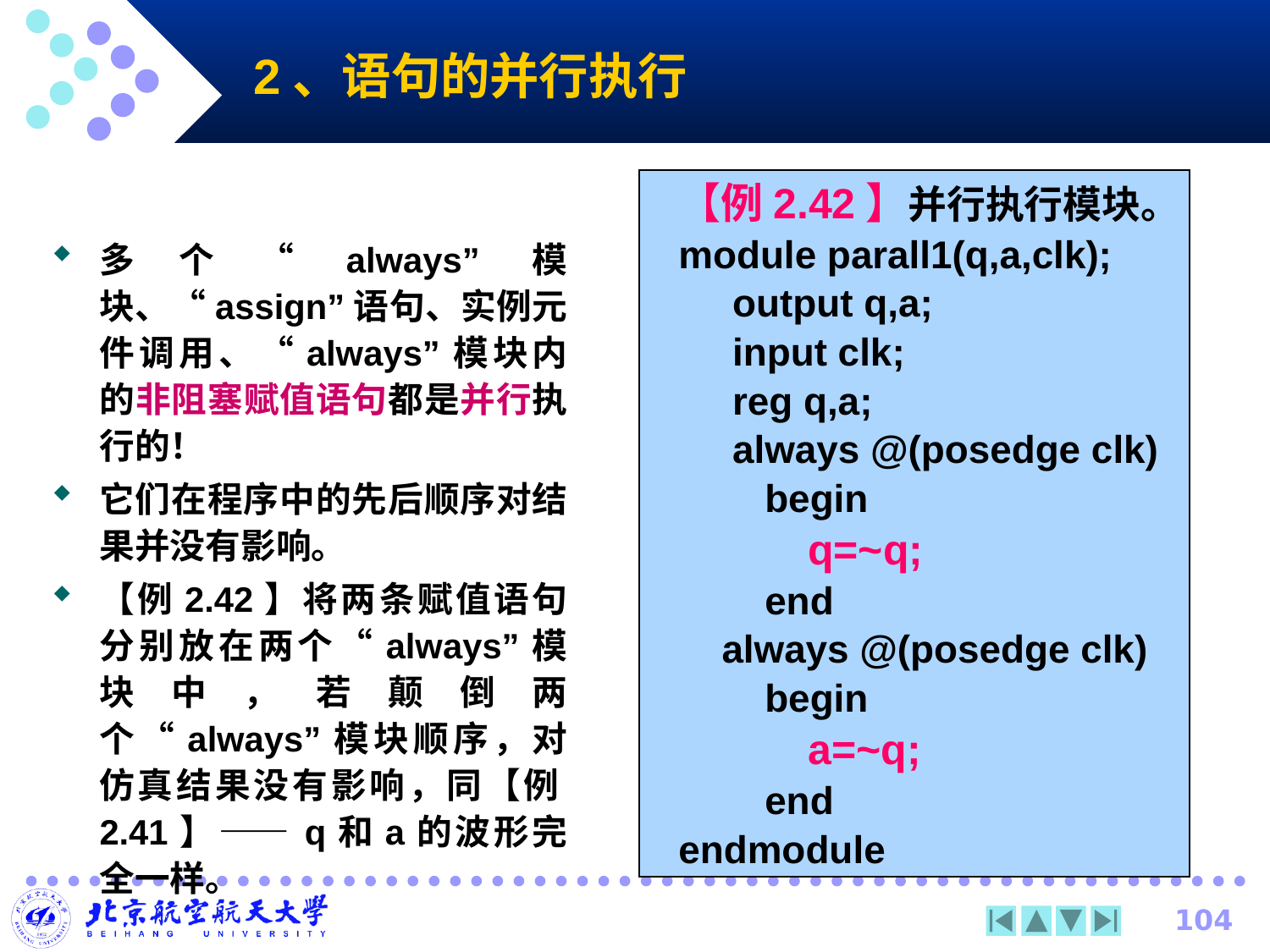

# 2、语句的并行执行
【例2.42】并行执行模块。
module parall1(q,a,clk);
     output q,a;
     input clk;
     reg q,a;
     always @(posedge clk)
        begin
            q=~q;
        end
    always @(posedge clk)
        begin
            a=~q;
        end
endmodule
多个“always”模块、“assign”语句、实例元件调用、“always”模块内的非阻塞赋值语句都是并行执行的！
它们在程序中的先后顺序对结果并没有影响。
【例2.42】将两条赋值语句分别放在两个“always”模块中，若颠倒两个“always”模块顺序，对仿真结果没有影响，同【例2.41】——q和a的波形完全一样。
104